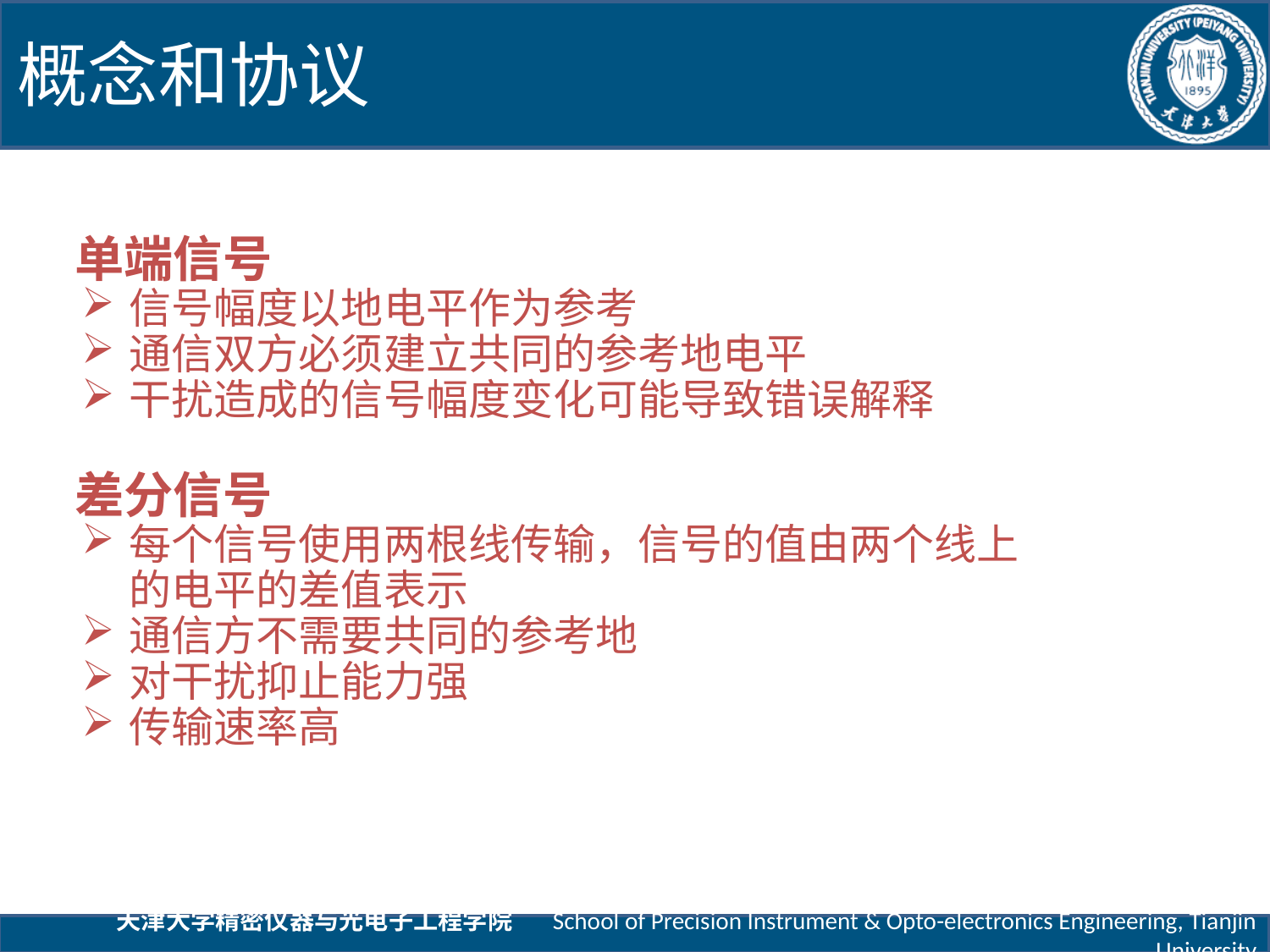

概念和协议
    单端信号
信号幅度以地电平作为参考
通信双方必须建立共同的参考地电平
干扰造成的信号幅度变化可能导致错误解释

    差分信号
每个信号使用两根线传输，信号的值由两个线上的电平的差值表示
通信方不需要共同的参考地
对干扰抑止能力强
传输速率高